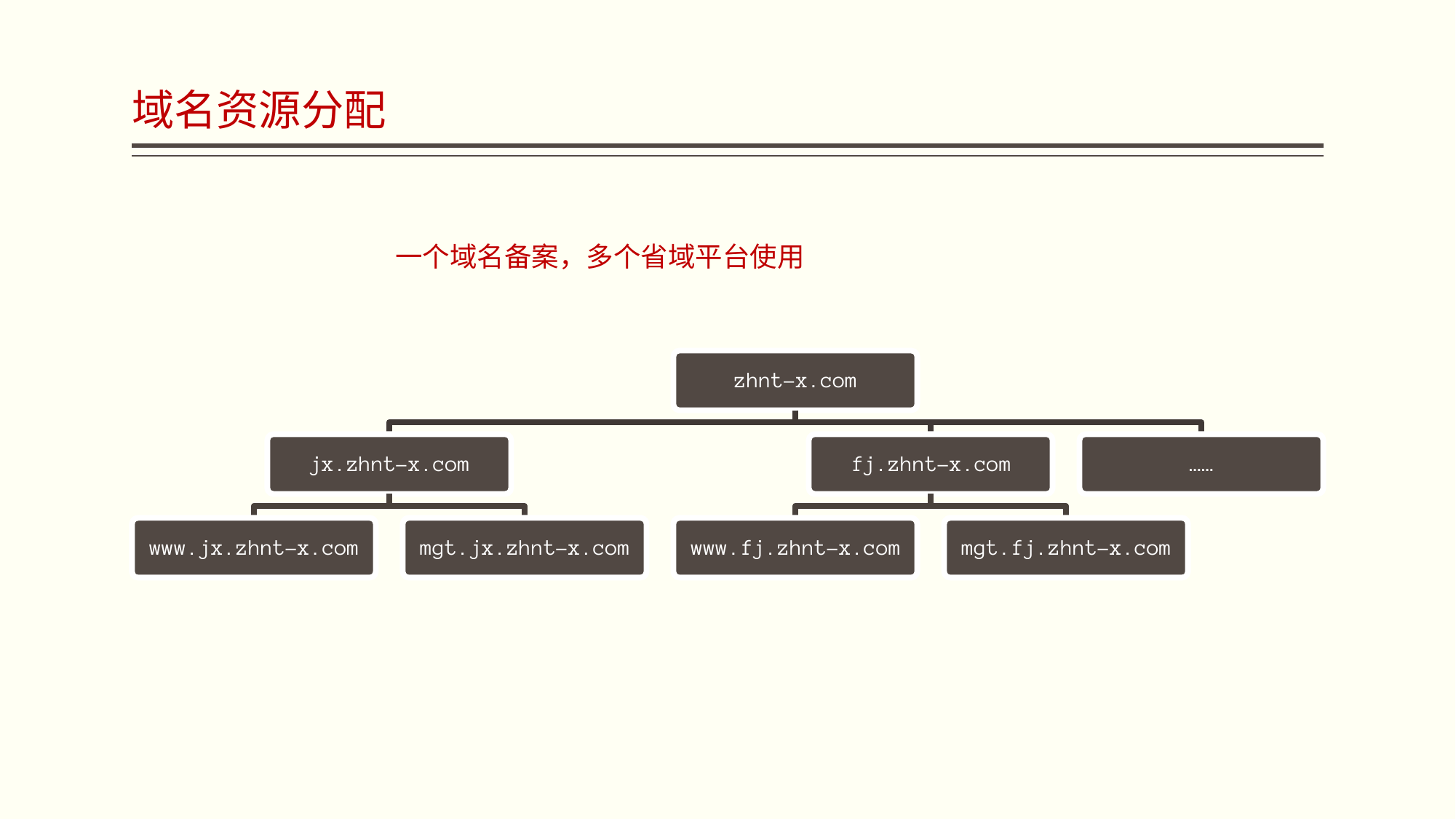

# 域名资源分配
zhnt-x.com
jx.zhnt-x.com
www.jx.zhnt-x.com
mgt.jx.zhnt-x.com
fj.zhnt-x.com
www.fj.zhnt-x.com
mgt.fj.zhnt-x.com
……
一个域名备案，多个省域平台使用